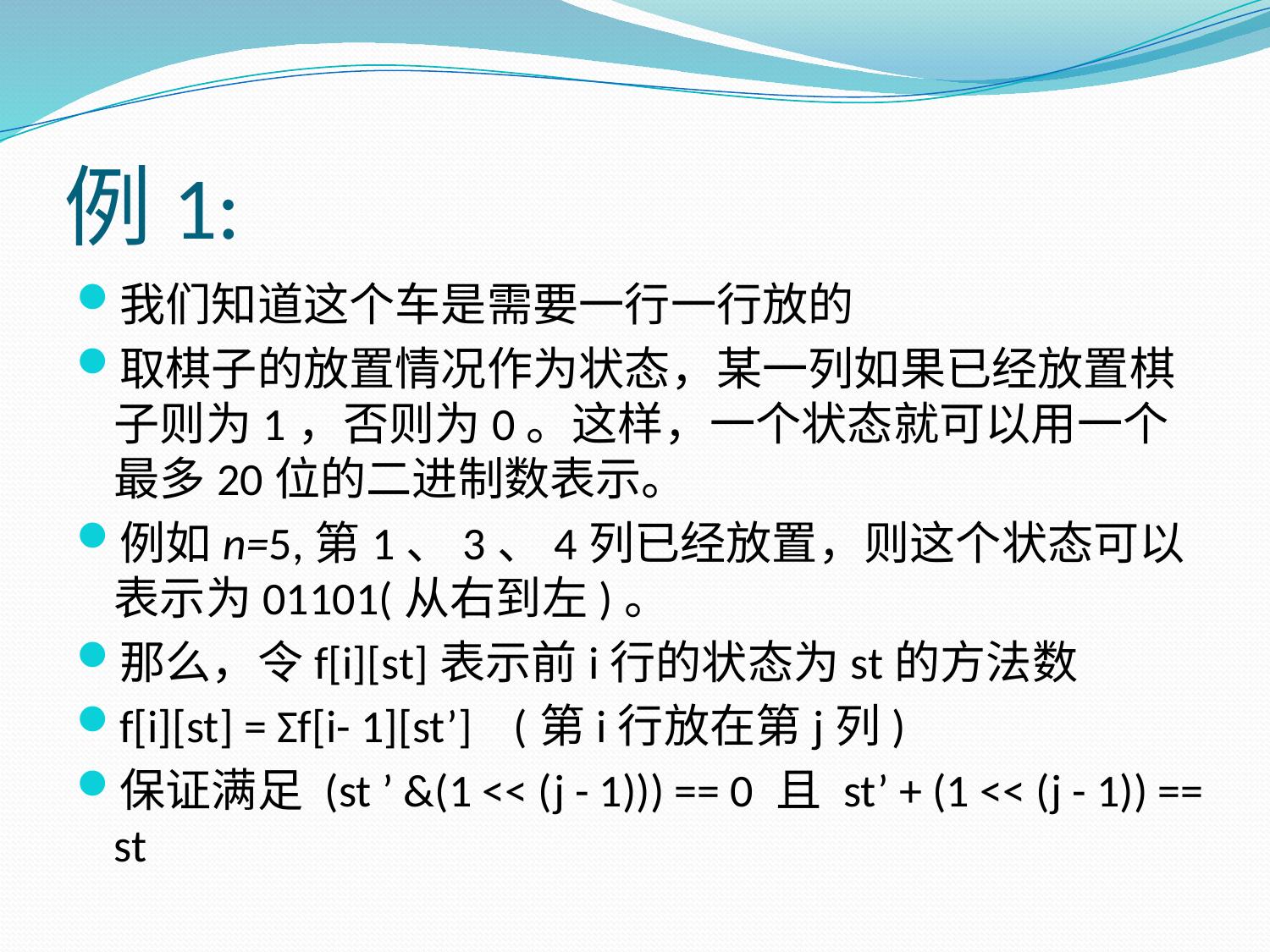

# 例1:
我们知道这个车是需要一行一行放的
取棋子的放置情况作为状态，某一列如果已经放置棋子则为1，否则为0。这样，一个状态就可以用一个最多20位的二进制数表示。
例如n=5,第1、3、4列已经放置，则这个状态可以表示为01101(从右到左)。
那么，令f[i][st]表示前i行的状态为st的方法数
f[i][st] = Σf[i- 1][st’]    (第i行放在第j列)
保证满足 (st ’ &(1 << (j - 1))) == 0 且 st’ + (1 << (j - 1)) == st